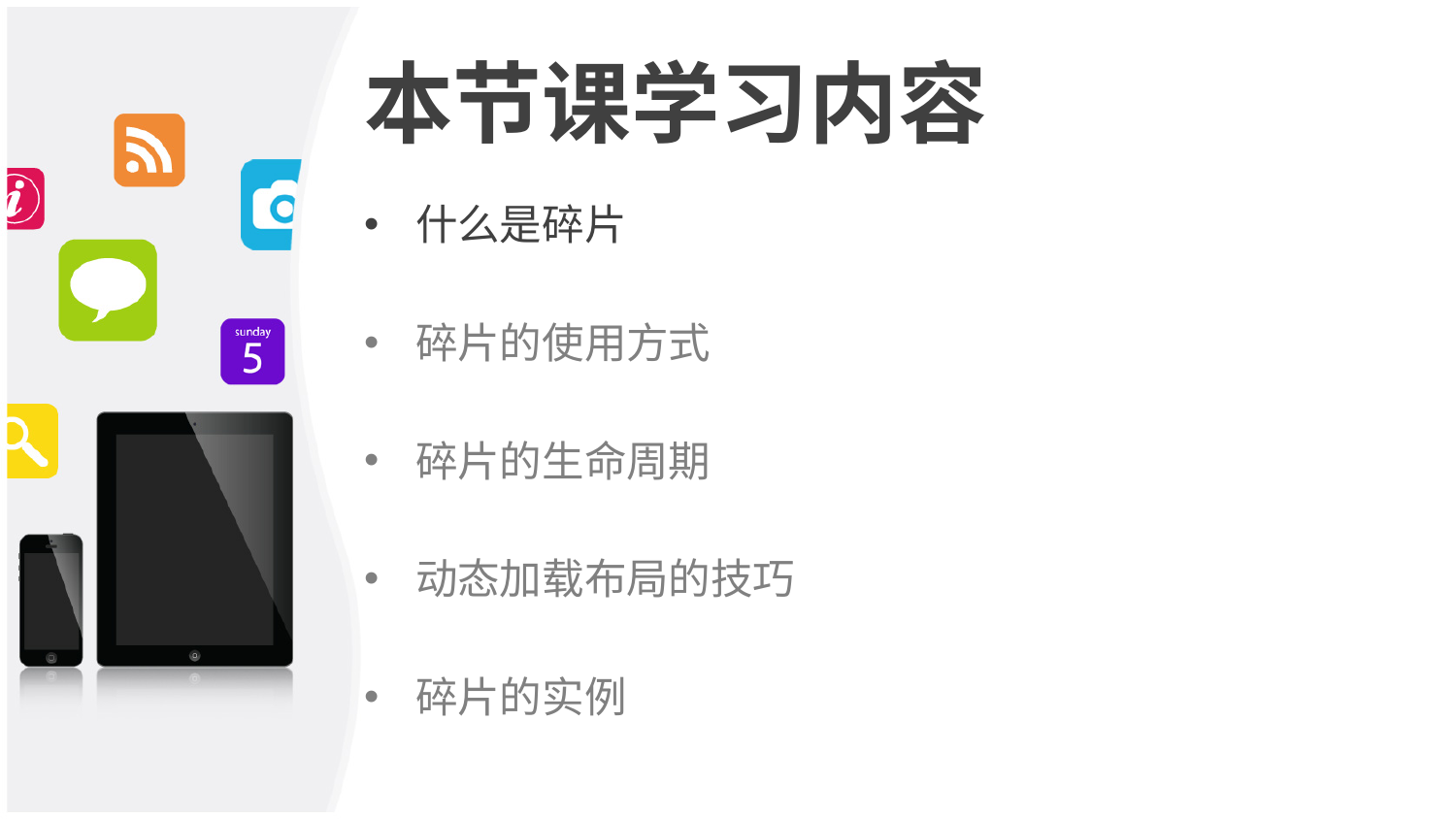

# 本节课学习内容
什么是碎片

碎片的使用方式

碎片的生命周期

动态加载布局的技巧

碎片的实例